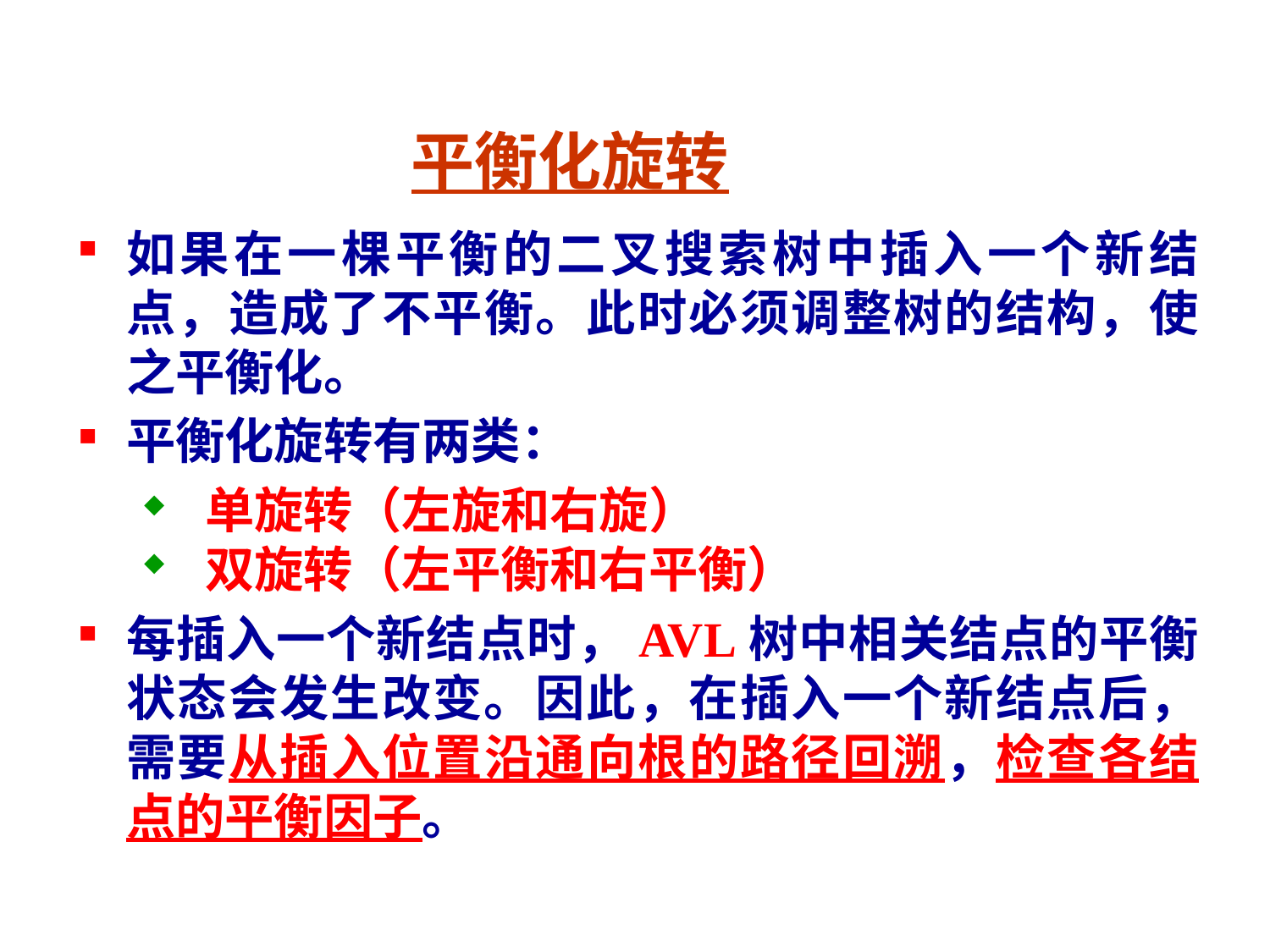

# 平衡化旋转
如果在一棵平衡的二叉搜索树中插入一个新结点，造成了不平衡。此时必须调整树的结构，使之平衡化。
平衡化旋转有两类：
 单旋转（左旋和右旋）
 双旋转（左平衡和右平衡）
每插入一个新结点时，AVL树中相关结点的平衡状态会发生改变。因此，在插入一个新结点后，需要从插入位置沿通向根的路径回溯，检查各结点的平衡因子。
127